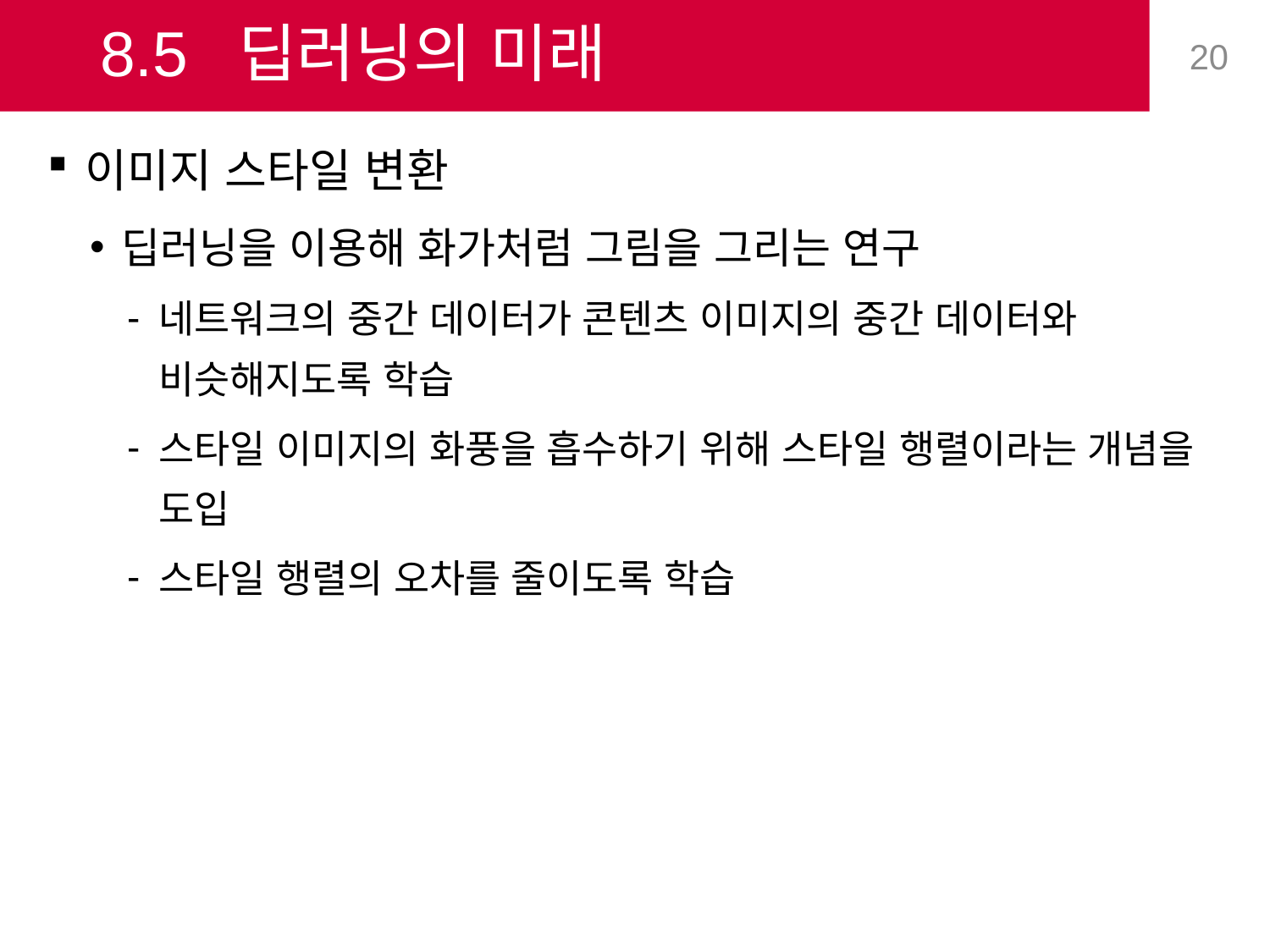

# 8.5  딥러닝의 미래
20
이미지 스타일 변환
딥러닝을 이용해 화가처럼 그림을 그리는 연구
네트워크의 중간 데이터가 콘텐츠 이미지의 중간 데이터와 비슷해지도록 학습
스타일 이미지의 화풍을 흡수하기 위해 스타일 행렬이라는 개념을 도입
스타일 행렬의 오차를 줄이도록 학습